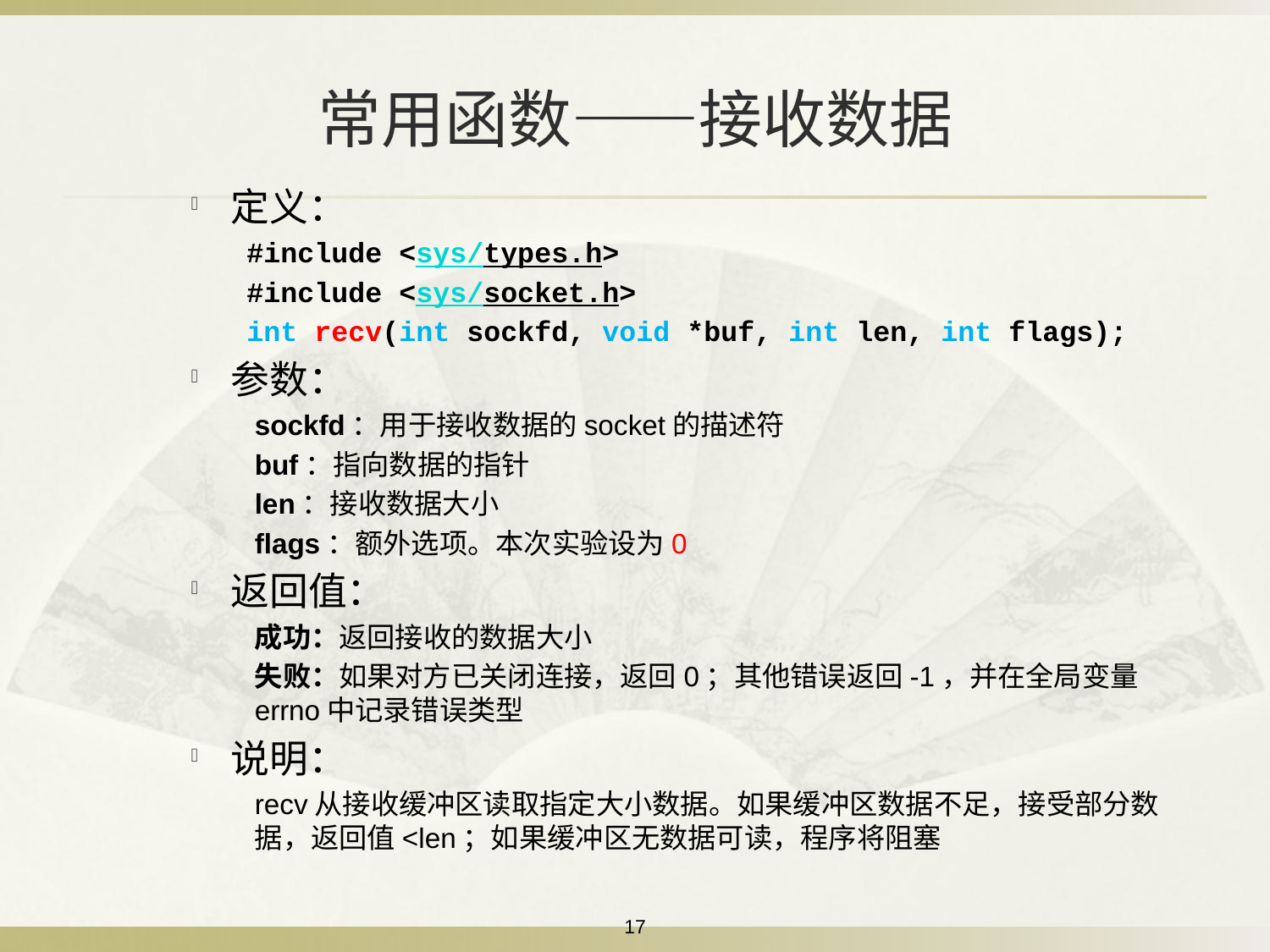

# 常用函数——接收数据
定义：
#include <sys/types.h>
#include <sys/socket.h>
int recv(int sockfd, void *buf, int len, int flags);
参数：
sockfd：用于接收数据的socket的描述符
buf：指向数据的指针
len：接收数据大小
flags：额外选项。本次实验设为0
返回值：
成功：返回接收的数据大小
失败：如果对方已关闭连接，返回0；其他错误返回-1，并在全局变量errno中记录错误类型
说明：
recv从接收缓冲区读取指定大小数据。如果缓冲区数据不足，接受部分数据，返回值<len；如果缓冲区无数据可读，程序将阻塞
17